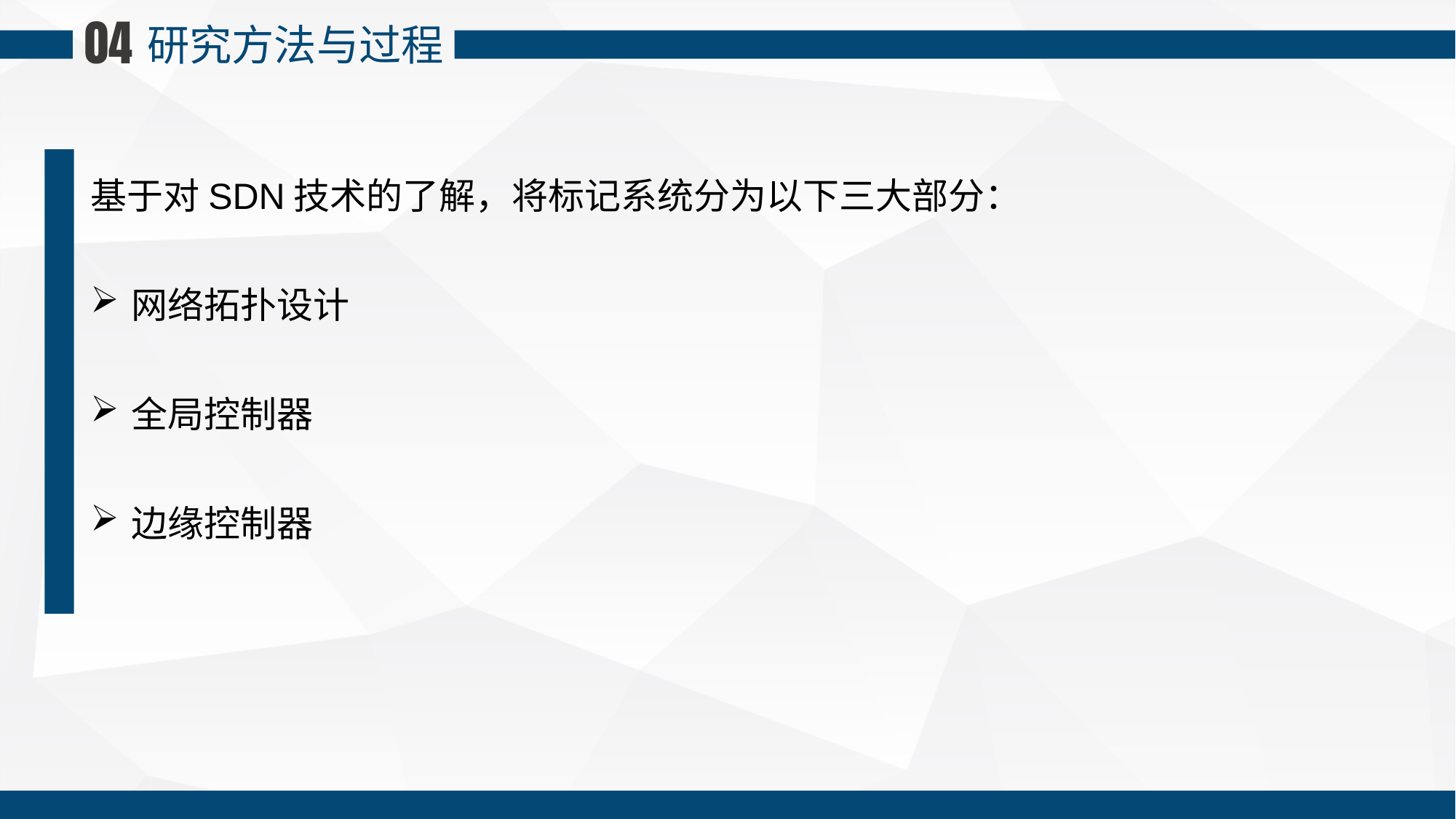

04
   研究方法与过程

基于对SDN技术的了解，将标记系统分为以下三大部分：

网络拓扑设计

全局控制器

边缘控制器